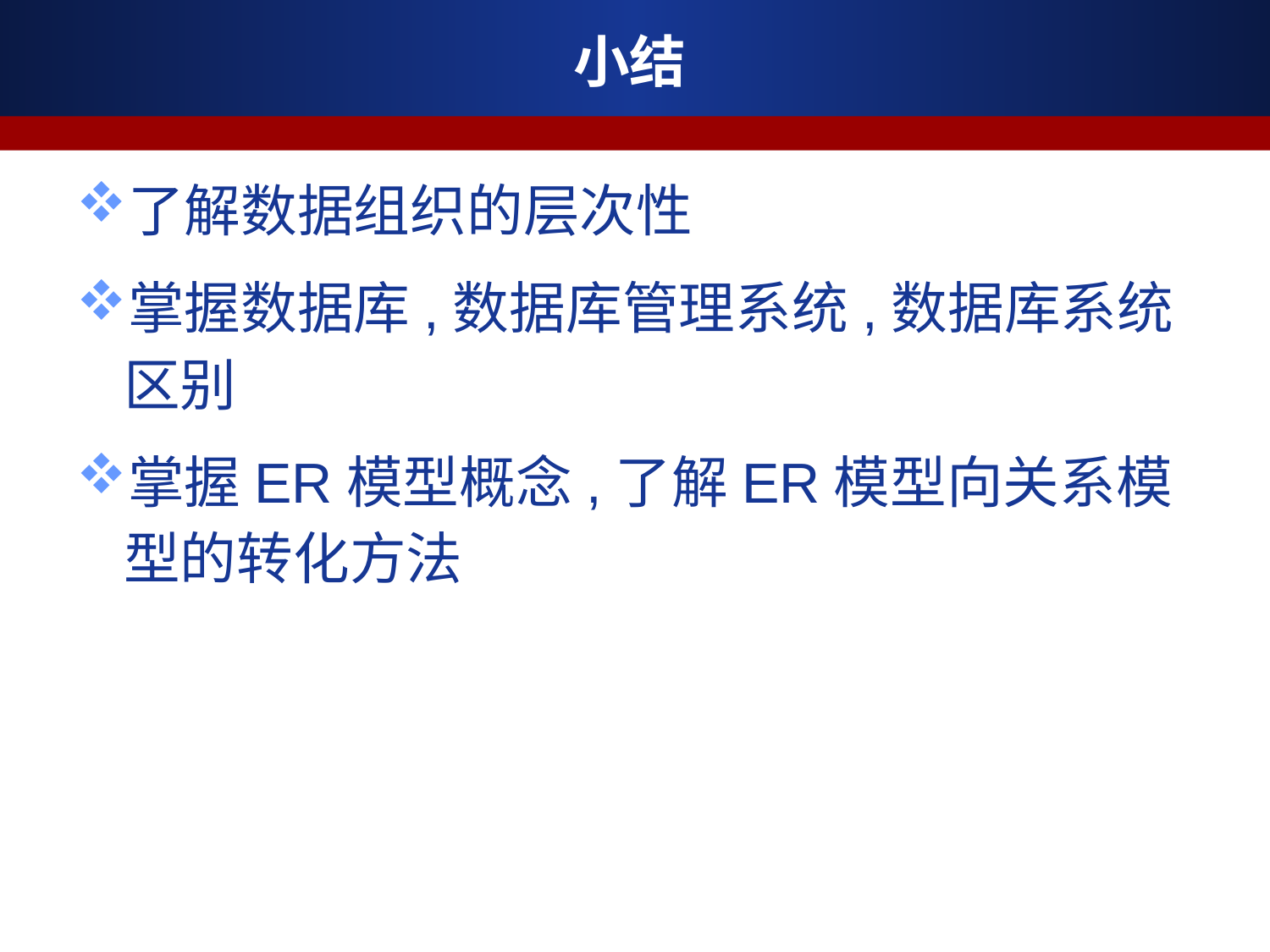

# 小结
了解数据组织的层次性
掌握数据库,数据库管理系统,数据库系统区别
掌握ER模型概念,了解ER模型向关系模型的转化方法